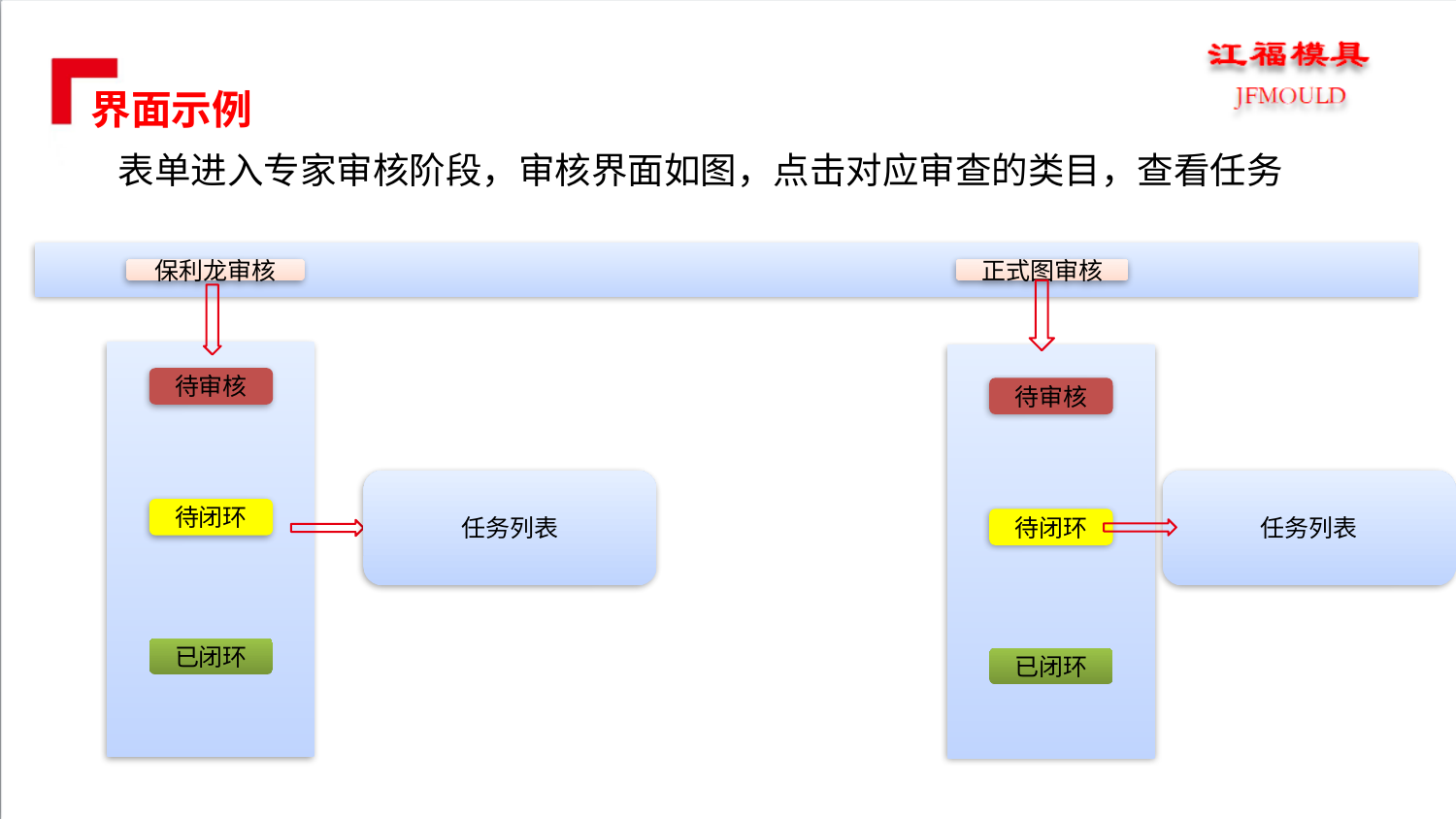

界面示例

表单进入专家审核阶段，审核界面如图，点击对应审查的类目，查看任务

保利龙审核
正式图审核

待审核
待审核
任务列表
任务列表
待闭环
待闭环

已闭环
已闭环